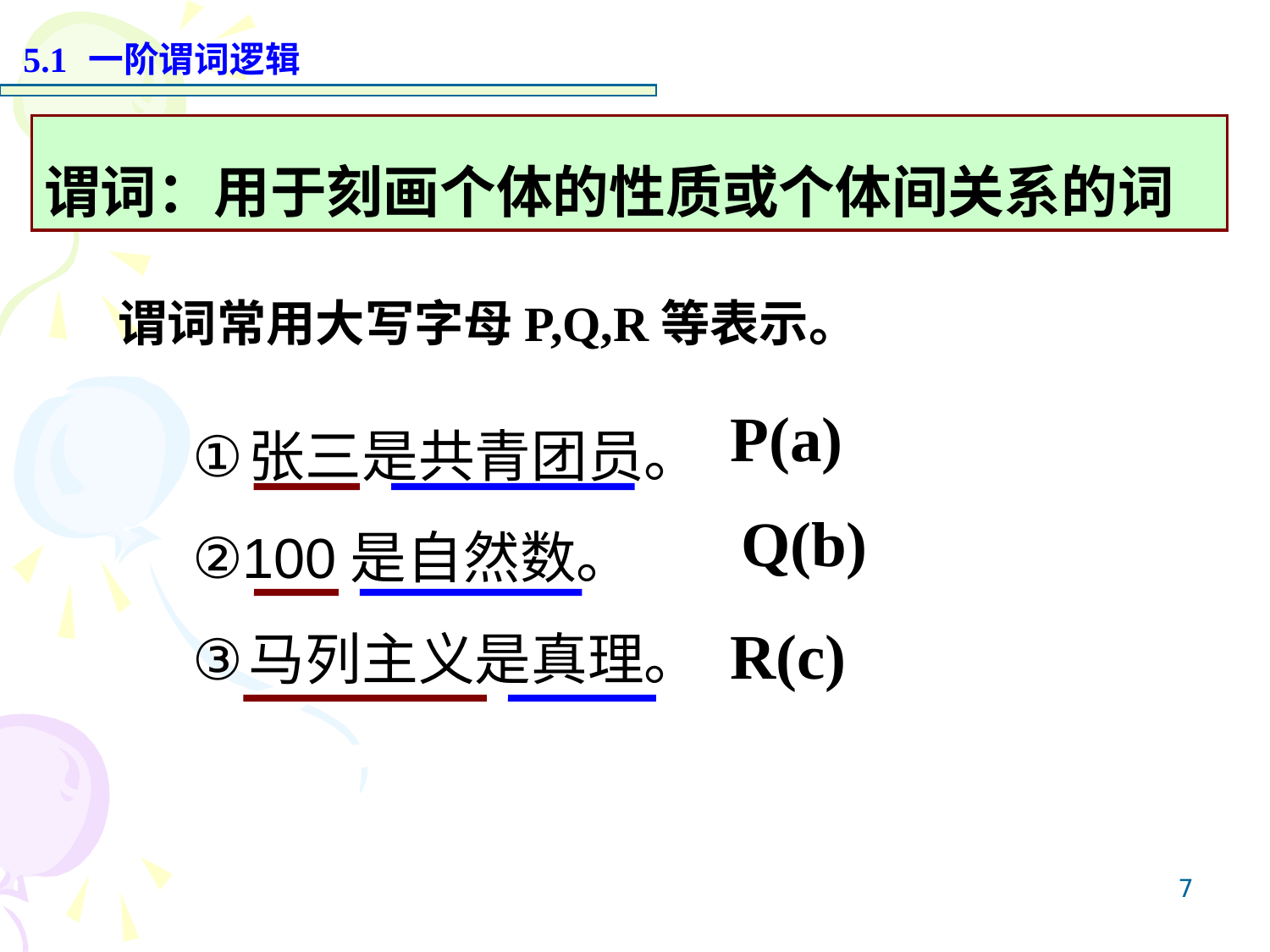

5.1 一阶谓词逻辑

谓词：用于刻画个体的性质或个体间关系的词
谓词常用大写字母P,Q,R等表示。
张三是共青团员。
100是自然数。
马列主义是真理。
P(a)

Q(b)

R(c)

7